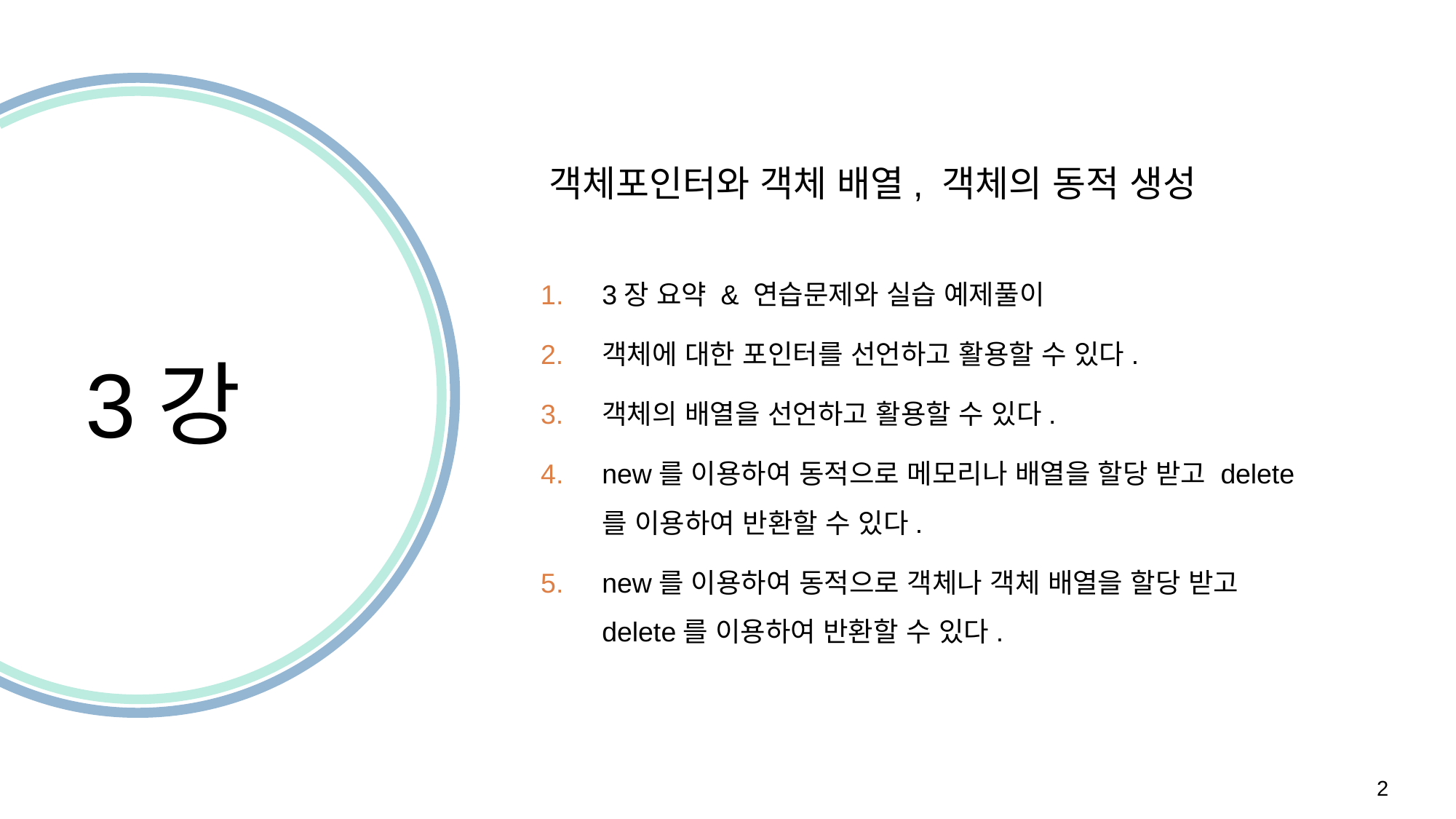

객체포인터와 객체 배열, 객체의 동적 생성
3장 요약 & 연습문제와 실습 예제풀이
객체에 대한 포인터를 선언하고 활용할 수 있다.
객체의 배열을 선언하고 활용할 수 있다.
new를 이용하여 동적으로 메모리나 배열을 할당 받고 delete를 이용하여 반환할 수 있다.
new를 이용하여 동적으로 객체나 객체 배열을 할당 받고 delete를 이용하여 반환할 수 있다.
3강